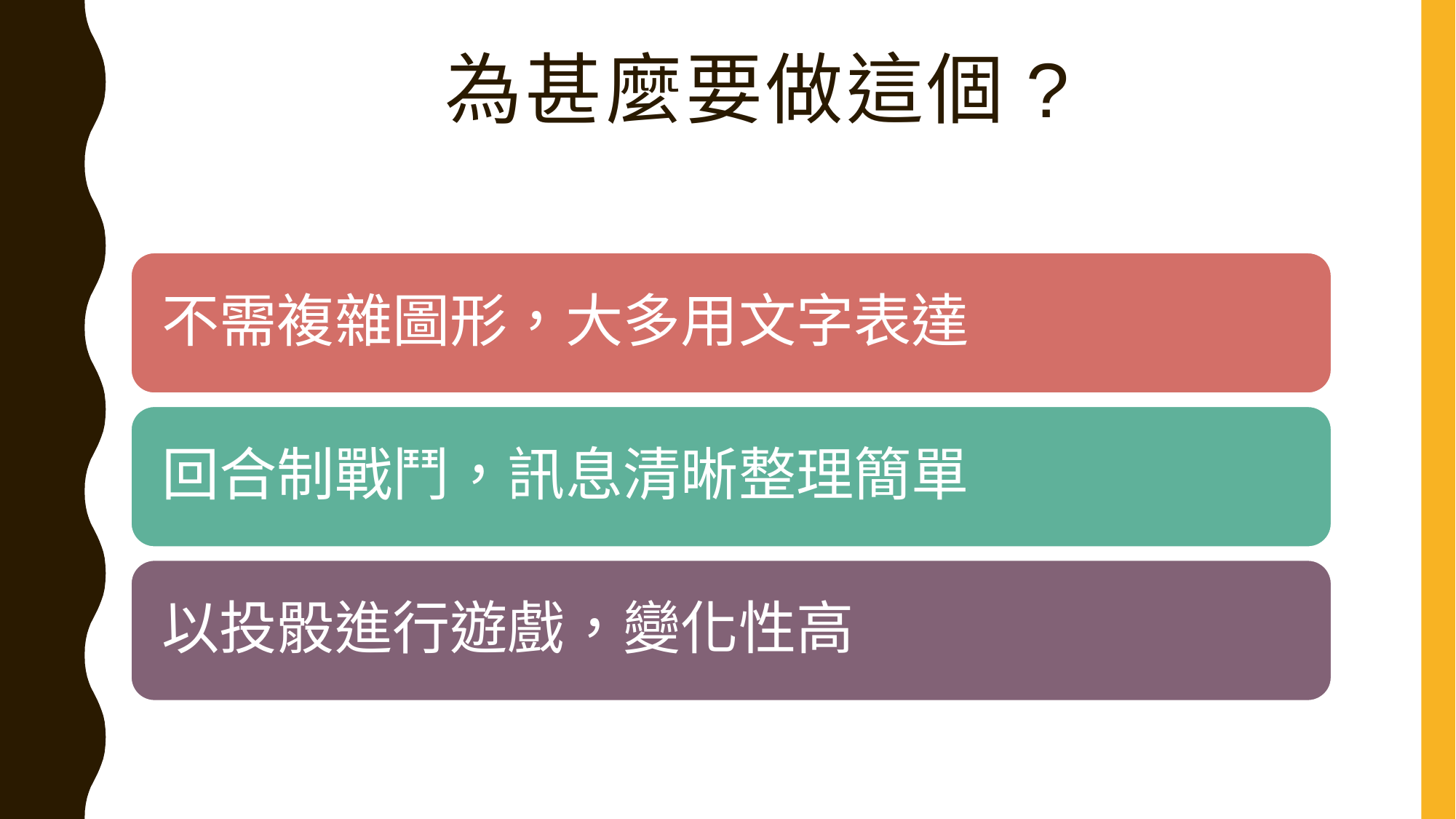

# 為甚麼要做這個?
不需複雜圖形，大多用文字表達
回合制戰鬥，訊息清晰整理簡單
以投骰進行遊戲，變化性高